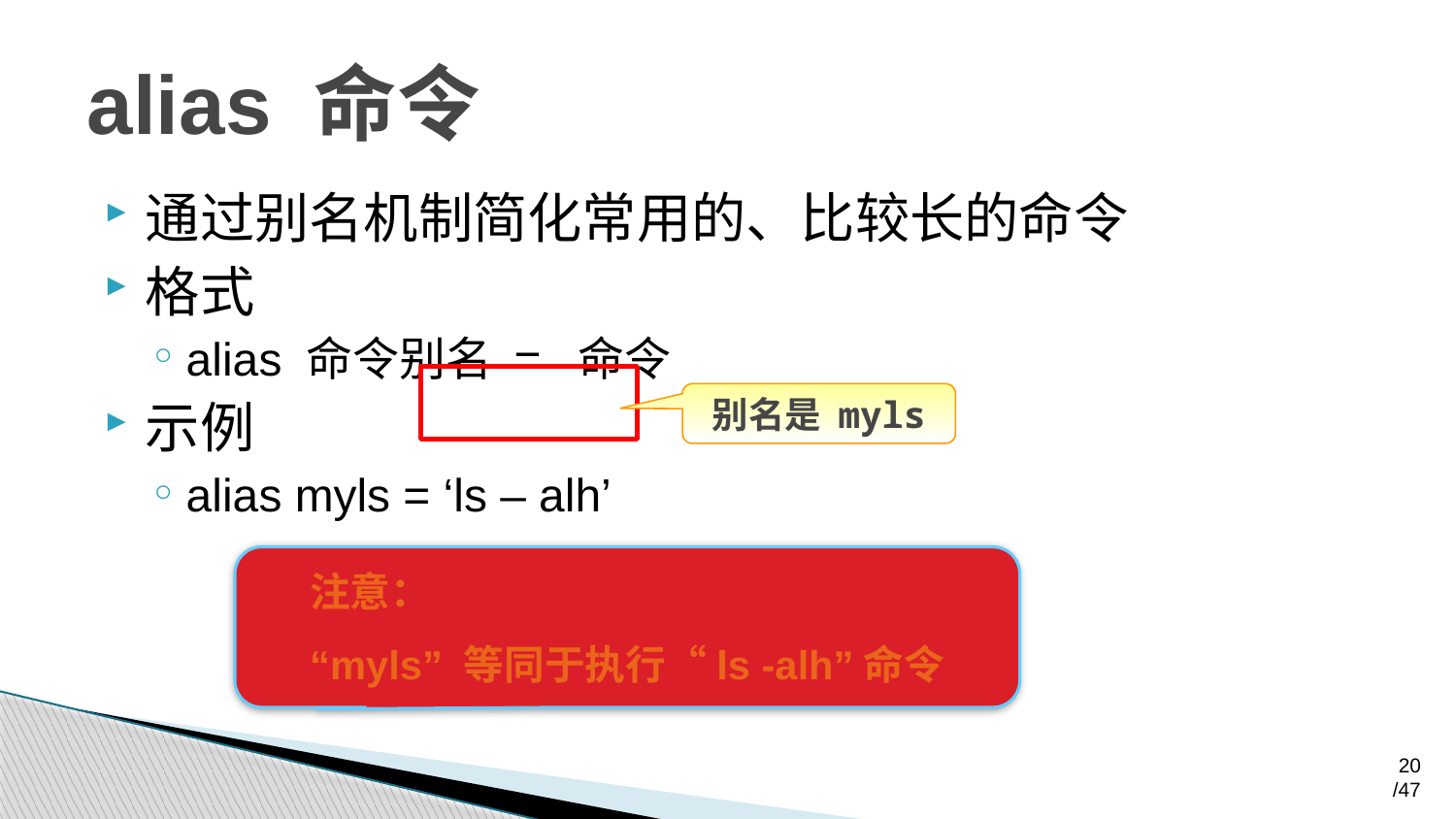

# alias 命令
通过别名机制简化常用的、比较长的命令
格式
alias 命令别名 =  命令
示例
alias myls = ‘ls – alh’

别名是 myls
注意：
“myls” 等同于执行“ls -alh”命令
20/47